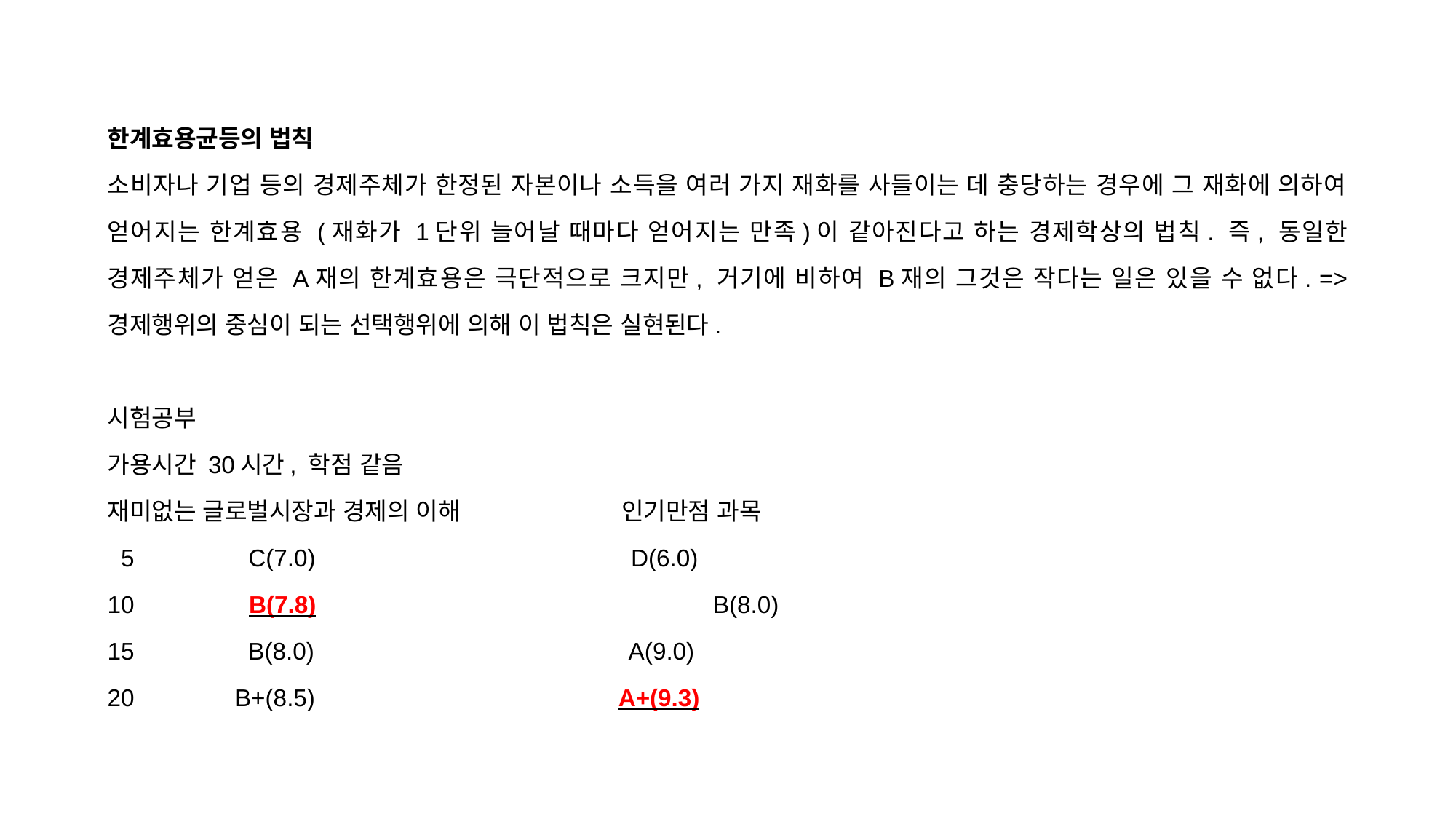

한계효용균등의 법칙
소비자나 기업 등의 경제주체가 한정된 자본이나 소득을 여러 가지 재화를 사들이는 데 충당하는 경우에 그 재화에 의하여 얻어지는 한계효용 (재화가 1단위 늘어날 때마다 얻어지는 만족)이 같아진다고 하는 경제학상의 법칙. 즉, 동일한 경제주체가 얻은 A재의 한계효용은 극단적으로 크지만, 거기에 비하여 B재의 그것은 작다는 일은 있을 수 없다. => 경제행위의 중심이 되는 선택행위에 의해 이 법칙은 실현된다.

시험공부
가용시간 30시간, 학점 같음
재미없는 글로벌시장과 경제의 이해                        인기만점 과목
  5                 C(7.0)                                               D(6.0)
10                 B(7.8)                                                           B(8.0)
15                 B(8.0)                                               A(9.0)
20               B+(8.5)                                             A+(9.3)